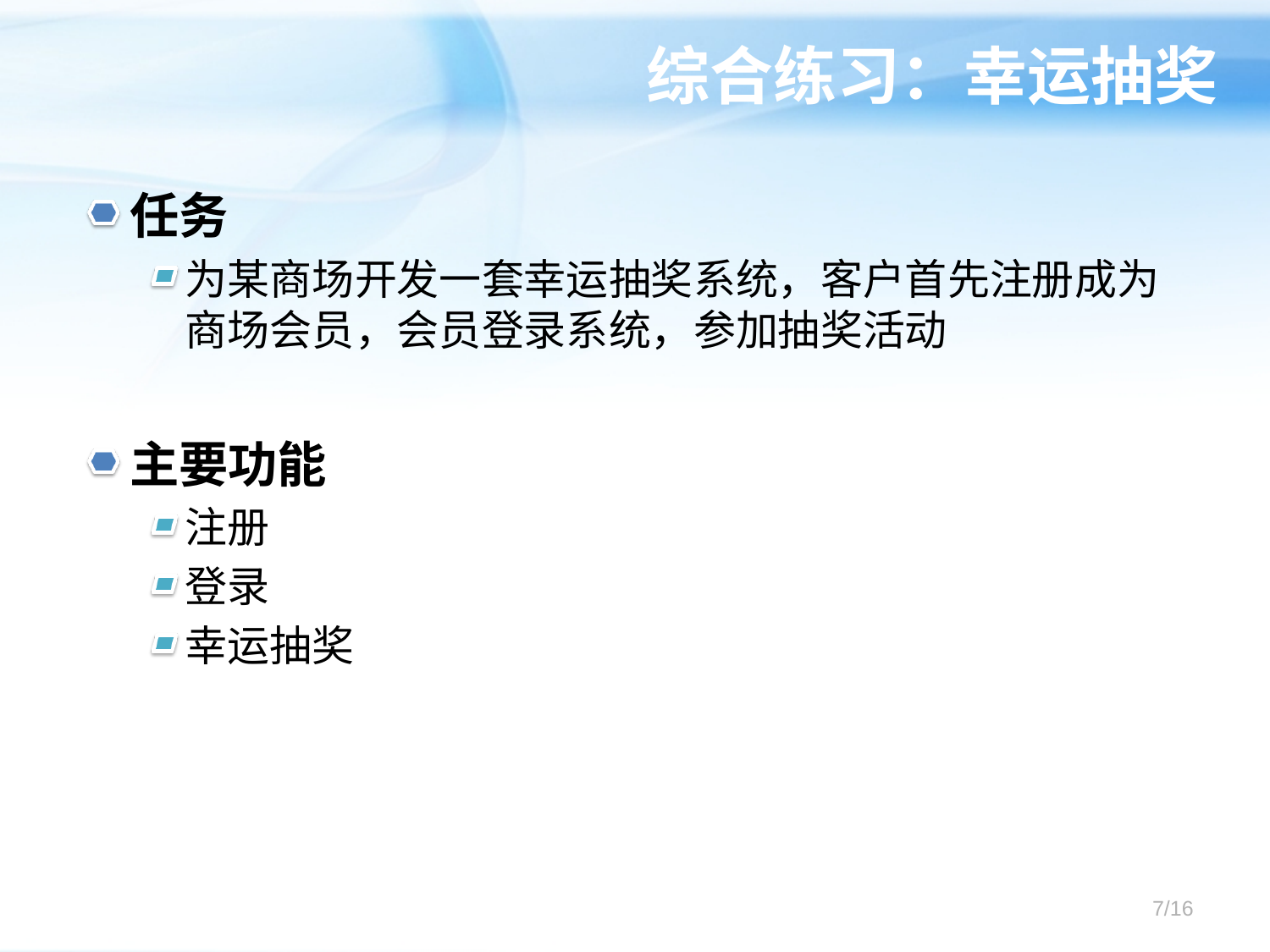

# 综合练习：幸运抽奖
任务
为某商场开发一套幸运抽奖系统，客户首先注册成为商场会员，会员登录系统，参加抽奖活动

主要功能
注册
登录
幸运抽奖

7/16